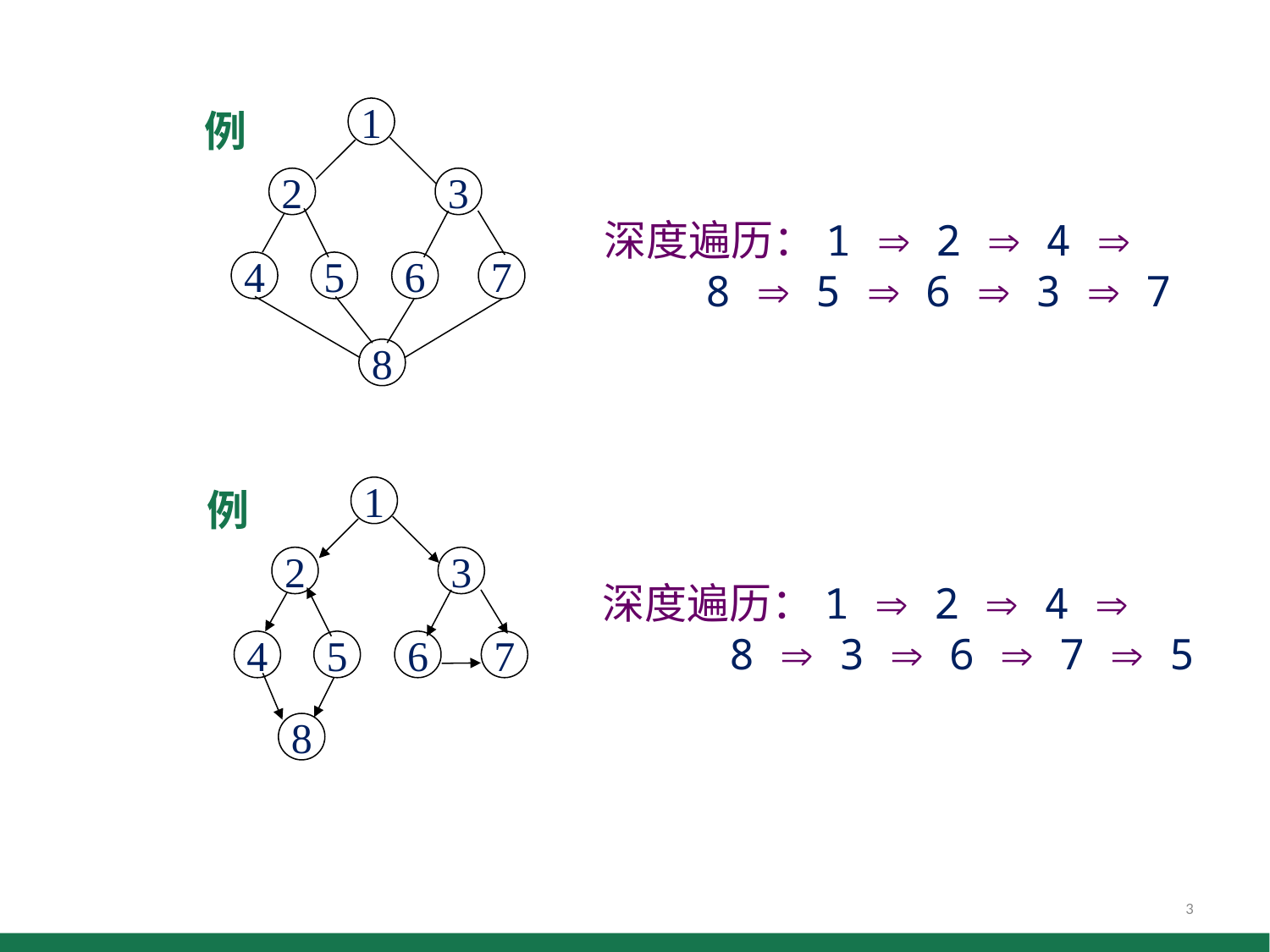

例
1

2
3

4
5
6
7

8

深度遍历：1 ⇒ 2 ⇒ 4 ⇒
    8 ⇒ 5 ⇒ 6 ⇒ 3 ⇒ 7
例
1

2
3

4
5
6
7

8

深度遍历：1 ⇒ 2 ⇒ 4 ⇒
     8 ⇒ 3 ⇒ 6 ⇒ 7 ⇒ 5
3